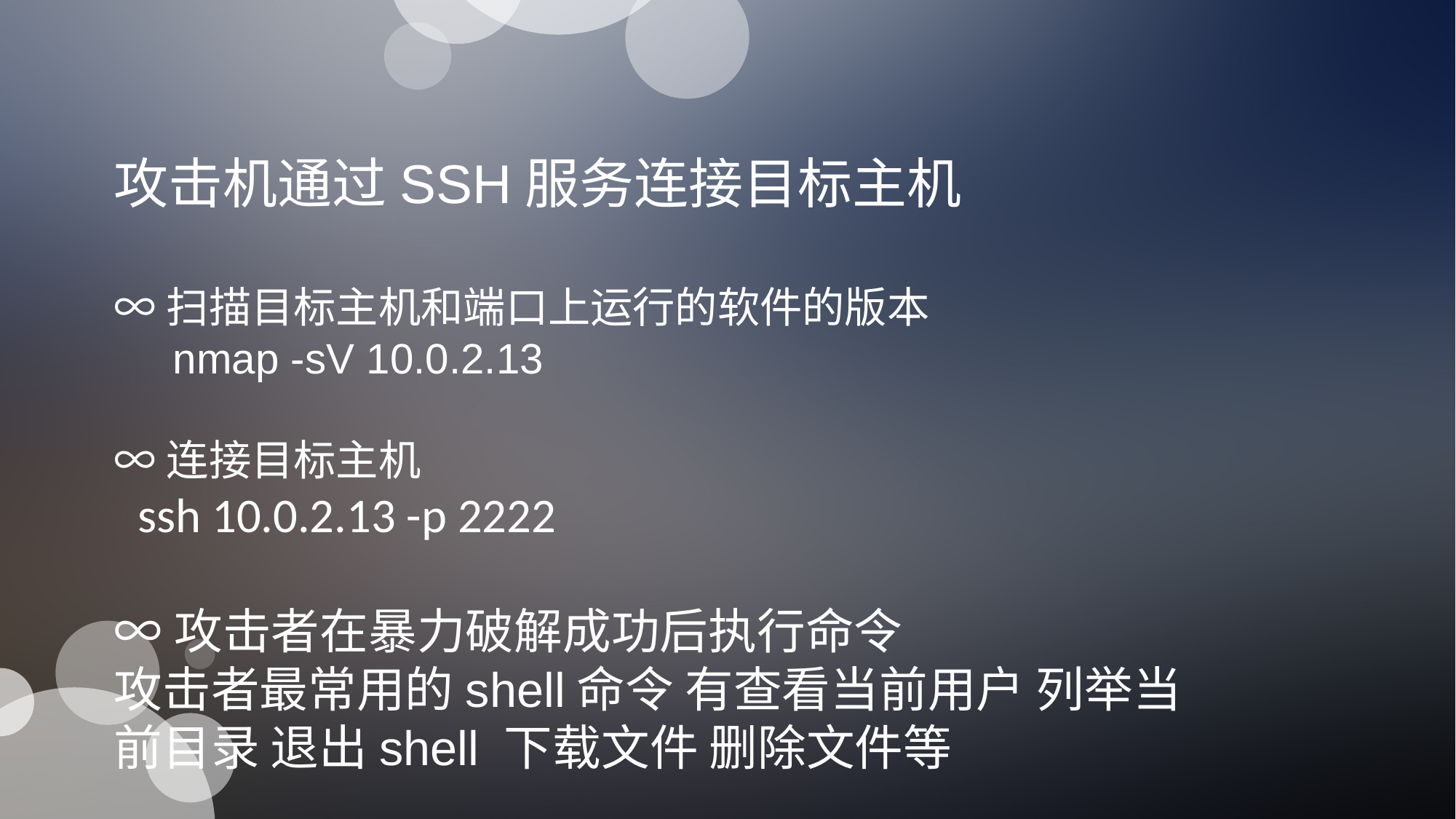

攻击机通过SSH服务连接目标主机

∞扫描目标主机和端口上运行的软件的版本
     nmap -sV 10.0.2.13

∞连接目标主机
  ssh 10.0.2.13 -p 2222

∞攻击者在暴力破解成功后执行命令
攻击者最常用的shell命令 有查看当前用户 列举当前目录 退出shell 下载文件 删除文件等